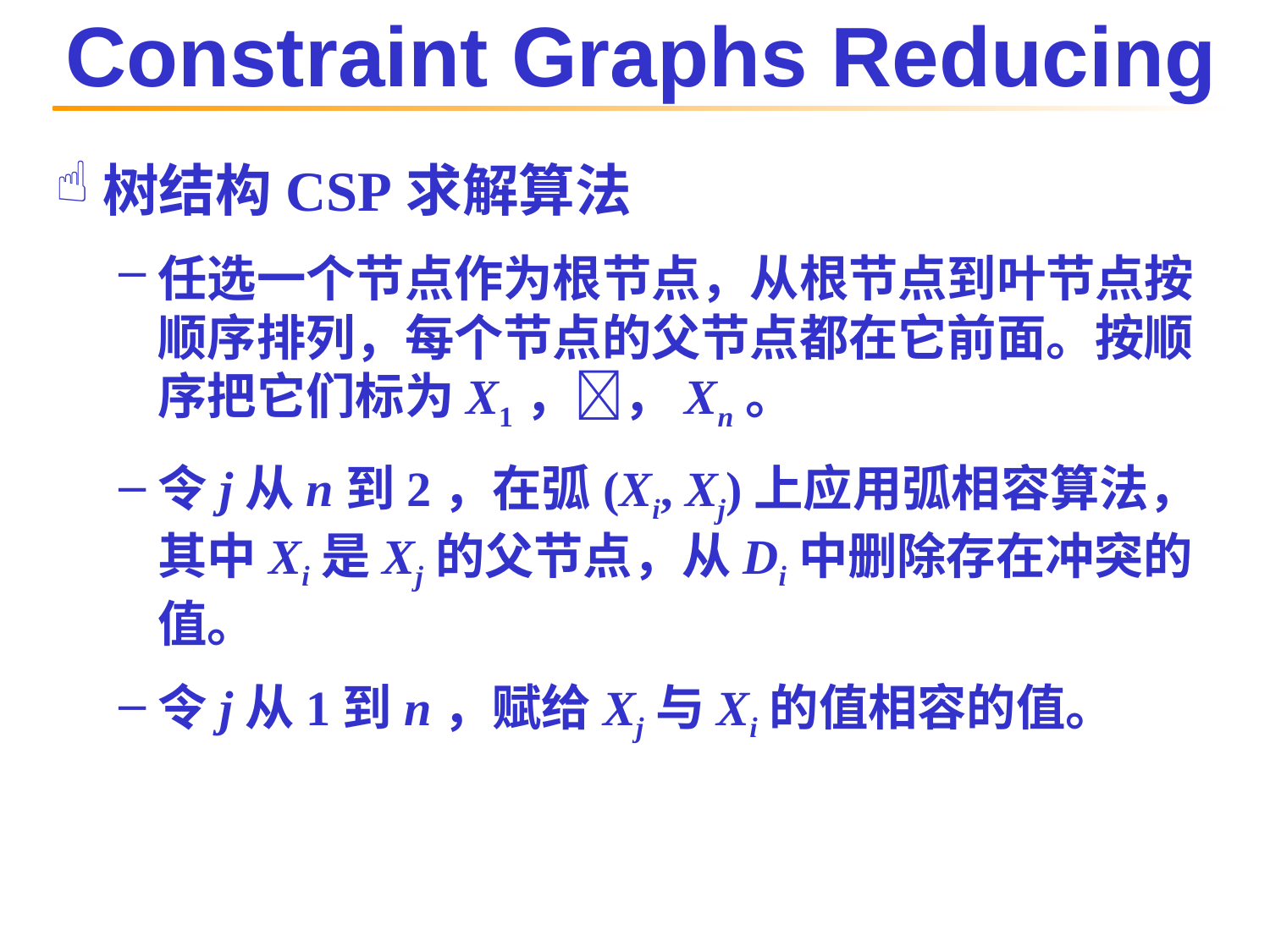

# Constraint Graphs Reducing
树结构CSP求解算法
任选一个节点作为根节点，从根节点到叶节点按顺序排列，每个节点的父节点都在它前面。按顺序把它们标为X1，…，Xn。
令j从n到2，在弧(Xi, Xj)上应用弧相容算法，其中Xi是Xj的父节点，从Di中删除存在冲突的值。
令j从1到n，赋给Xj与Xi的值相容的值。